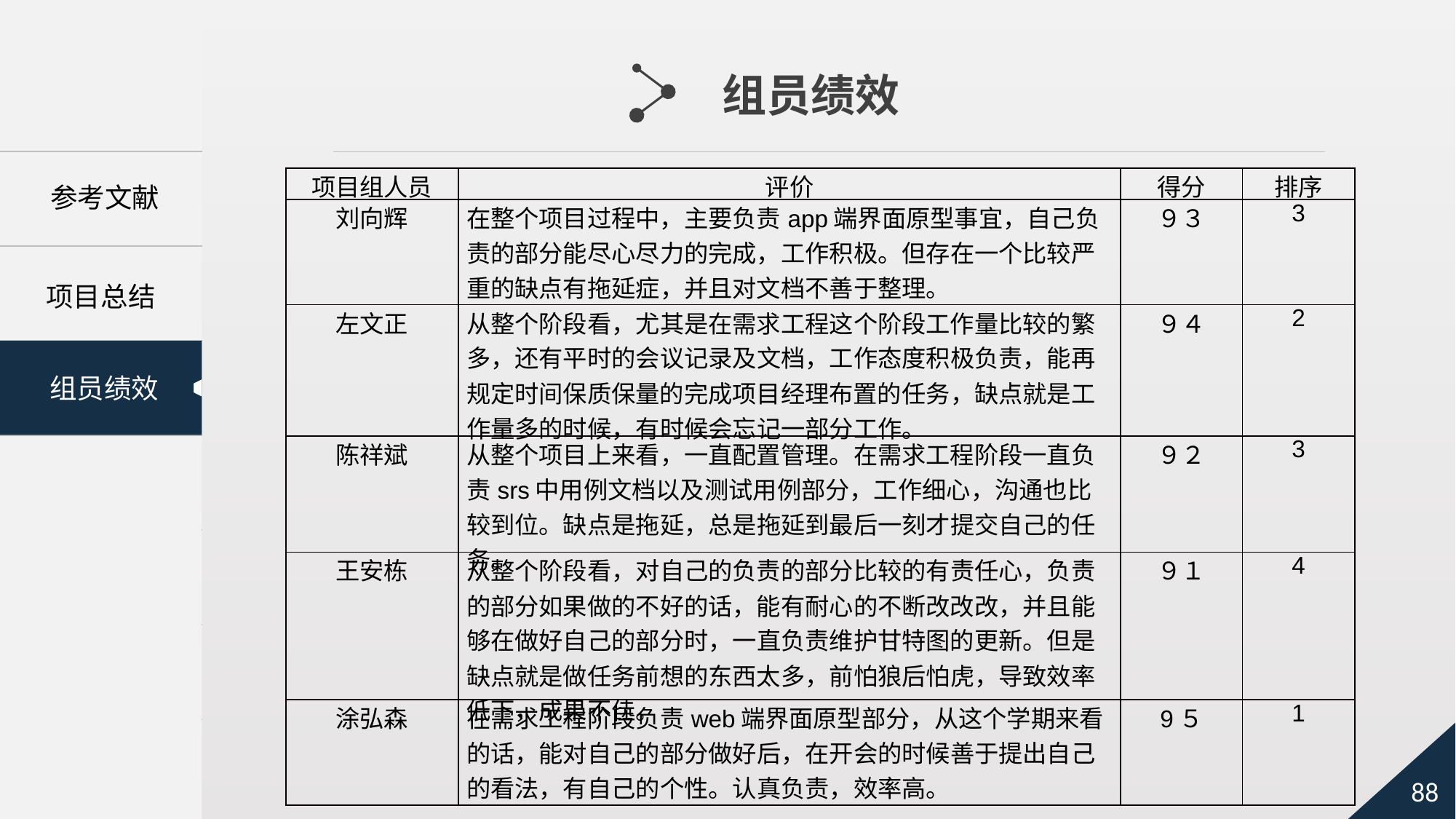

组员绩效
| 项目组人员 | 评价 | 得分 | 排序 |
| --- | --- | --- | --- |
| 刘向辉 | 在整个项目过程中，主要负责app端界面原型事宜，自己负责的部分能尽心尽力的完成，工作积极。但存在一个比较严重的缺点有拖延症，并且对文档不善于整理。 | ９３ | 3 |
| 左文正 | 从整个阶段看，尤其是在需求工程这个阶段工作量比较的繁多，还有平时的会议记录及文档，工作态度积极负责，能再规定时间保质保量的完成项目经理布置的任务，缺点就是工作量多的时候，有时候会忘记一部分工作。 | ９４ | 2 |
| 陈祥斌 | 从整个项目上来看，一直配置管理。在需求工程阶段一直负责srs中用例文档以及测试用例部分，工作细心，沟通也比较到位。缺点是拖延，总是拖延到最后一刻才提交自己的任务。 | ９２ | 3 |
| 王安栋 | 从整个阶段看，对自己的负责的部分比较的有责任心，负责的部分如果做的不好的话，能有耐心的不断改改改，并且能够在做好自己的部分时，一直负责维护甘特图的更新。但是缺点就是做任务前想的东西太多，前怕狼后怕虎，导致效率低下，成果不佳。 | ９１ | 4 |
| 涂弘森 | 在需求工程阶段负责web端界面原型部分，从这个学期来看的话，能对自己的部分做好后，在开会的时候善于提出自己的看法，有自己的个性。认真负责，效率高。 | 9５ | 1 |
     参考文献
　 项目总结
组员绩效

　ＯＢＳ图